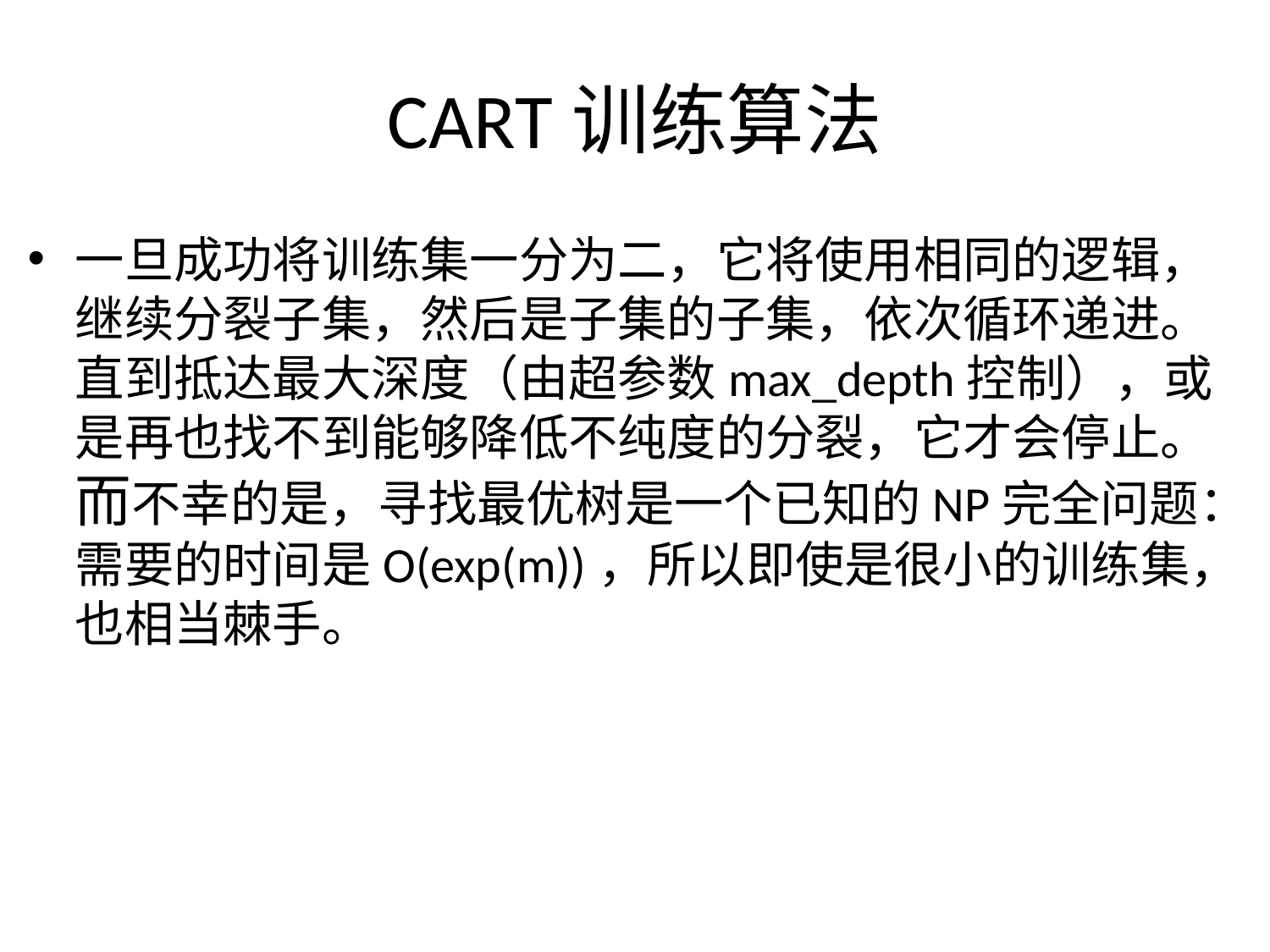

# CART训练算法
一旦成功将训练集一分为二，它将使用相同的逻辑，继续分裂子集，然后是子集的子集，依次循环递进。直到抵达最大深度（由超参数max_depth控制），或是再也找不到能够降低不纯度的分裂，它才会停止。而不幸的是，寻找最优树是一个已知的NP完全问题： 需要的时间是O(exp(m))，所以即使是很小的训练集，也相当棘手。